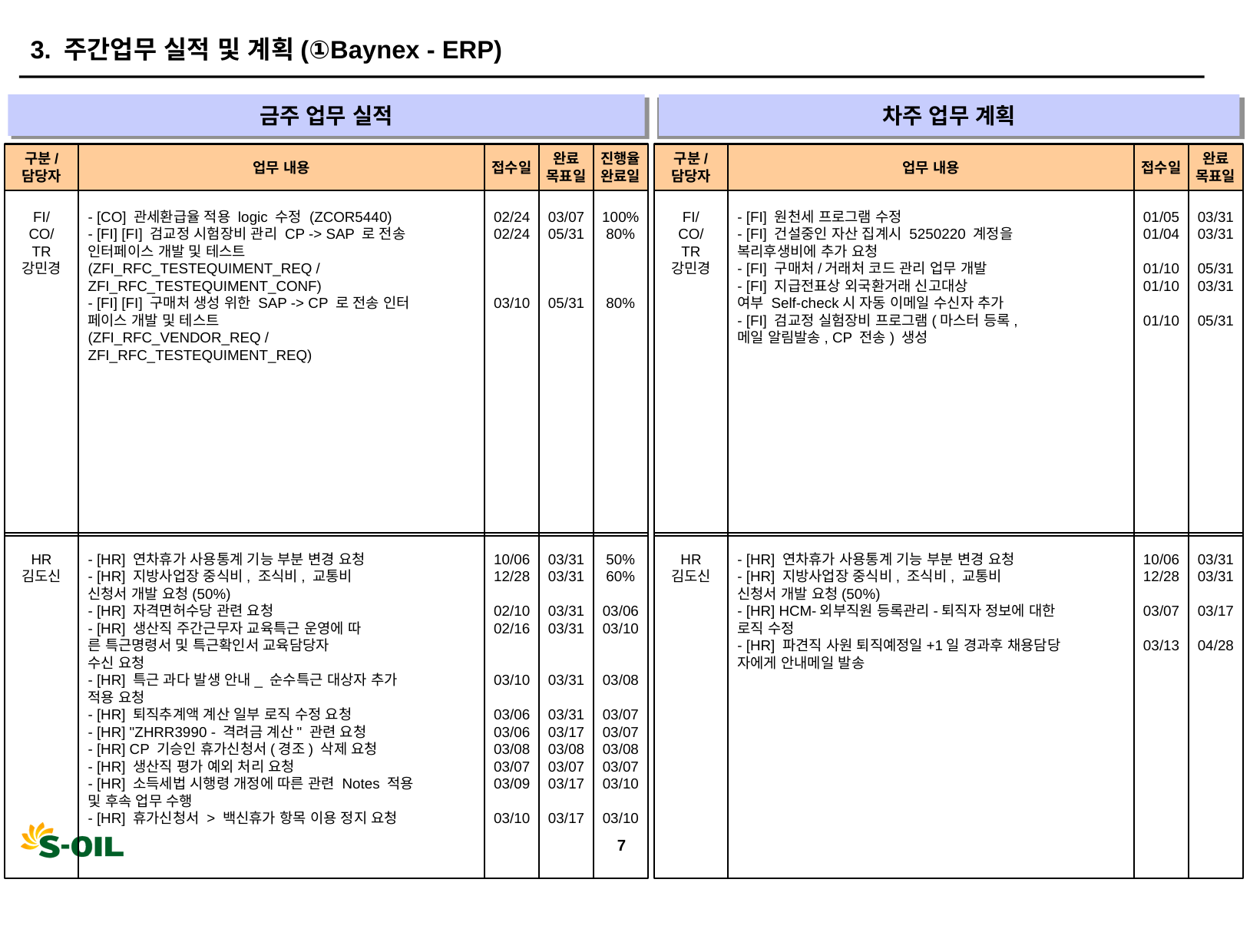

3. 주간업무 실적 및 계획(①Baynex - ERP)
금주 업무 실적
차주 업무 계획
" "
" "
구분/
담당자
업무 내용
접수일
완료
목표일
진행율
완료일
구분/
담당자
업무 내용
접수일
완료
목표일
FI/
CO/
TR
강민경

- [CO] 관세환급율 적용 logic 수정 (ZCOR5440)
- [FI] [FI] 검교정 시험장비 관리 CP -> SAP 로 전송
인터페이스 개발 및 테스트
(ZFI_RFC_TESTEQUIMENT_REQ /
ZFI_RFC_TESTEQUIMENT_CONF)
- [FI] [FI] 구매처 생성 위한 SAP -> CP 로 전송 인터
페이스 개발 및 테스트
(ZFI_RFC_VENDOR_REQ /
ZFI_RFC_TESTEQUIMENT_REQ)
02/24
02/24
03/10
03/07
05/31
05/31
100%
80%
80%
FI/
CO/
TR
강민경

- [FI] 원천세 프로그램 수정
- [FI] 건설중인 자산 집계시 5250220 계정을
복리후생비에 추가 요청
- [FI] 구매처/거래처 코드 관리 업무 개발
- [FI] 지급전표상 외국환거래 신고대상 
여부 Self-check시 자동 이메일 수신자 추가
- [FI] 검교정 실험장비 프로그램(마스터 등록,
메일 알림발송, CP 전송) 생성
01/05
01/04
01/10
01/10
01/10
03/31
03/31
05/31
03/31
05/31
HR
김도신

- [HR] 연차휴가 사용통계 기능 부분 변경 요청
- [HR] 지방사업장 중식비, 조식비, 교통비
신청서 개발 요청(50%)
- [HR] 자격면허수당 관련 요청
- [HR] 생산직 주간근무자 교육특근 운영에 따
른 특근명령서 및 특근확인서 교육담당자
수신 요청
- [HR] 특근 과다 발생 안내_ 순수특근 대상자 추가
적용 요청
- [HR] 퇴직추계액 계산 일부 로직 수정 요청
- [HR] "ZHRR3990 - 격려금 계산" 관련 요청
- [HR] CP 기승인 휴가신청서(경조) 삭제 요청
- [HR] 생산직 평가 예외 처리 요청
- [HR] 소득세법 시행령 개정에 따른 관련 Notes 적용
및 후속 업무 수행
- [HR] 휴가신청서 > 백신휴가 항목 이용 정지 요청
10/06
12/28
02/10
02/16
03/10
03/06
03/06
03/08
03/07
03/09
03/10
03/31
03/31
03/31
03/31
03/31
03/31
03/17
03/08
03/07
03/17
03/17
50%
60%
03/06
03/10
03/08
03/07
03/07
03/08
03/07
03/10
03/10
HR
김도신

- [HR] 연차휴가 사용통계 기능 부분 변경 요청
- [HR] 지방사업장 중식비, 조식비, 교통비
신청서 개발 요청(50%)
- [HR] HCM-외부직원 등록관리-퇴직자 정보에 대한
로직 수정
- [HR] 파견직 사원 퇴직예정일+1일 경과후 채용담당
자에게 안내메일 발송
10/06
12/28
03/07
03/13
03/31
03/31
03/17
04/28